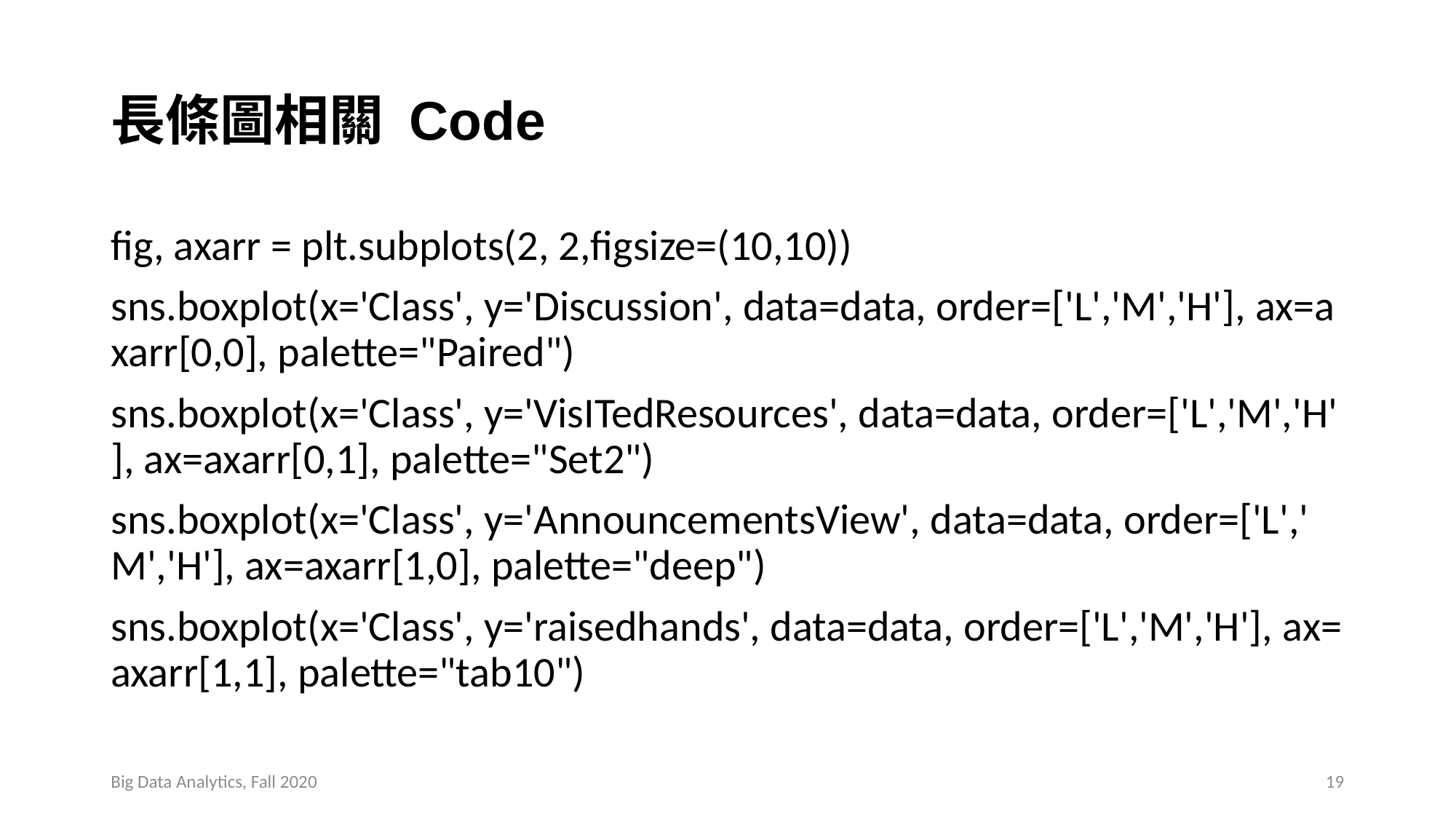

# 長條圖相關 Code
fig, axarr = plt.subplots(2, 2,figsize=(10,10))
sns.boxplot(x='Class', y='Discussion', data=data, order=['L','M','H'], ax=axarr[0,0], palette="Paired")
sns.boxplot(x='Class', y='VisITedResources', data=data, order=['L','M','H'], ax=axarr[0,1], palette="Set2")
sns.boxplot(x='Class', y='AnnouncementsView', data=data, order=['L','M','H'], ax=axarr[1,0], palette="deep")
sns.boxplot(x='Class', y='raisedhands', data=data, order=['L','M','H'], ax=axarr[1,1], palette="tab10")
Big Data Analytics, Fall 2020
19